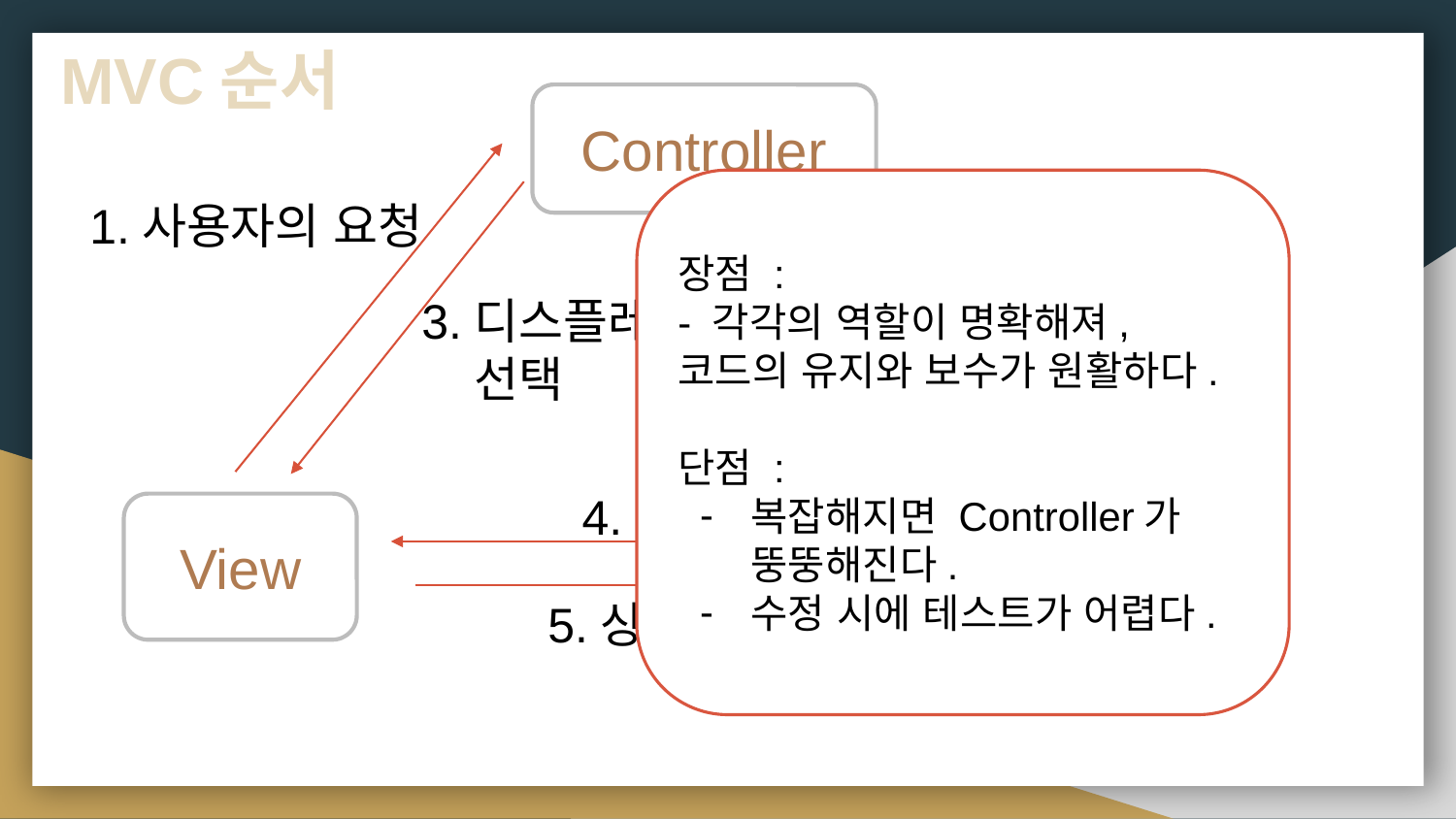

MVC순서
Controller
장점 :
- 각각의 역할이 명확해져, 코드의 유지와 보수가 원활하다.

단점 :
복잡해지면 Controller가 뚱뚱해진다.
수정 시에 테스트가 어렵다.
1.사용자의 요청
2. 업데이트
3.디스플레이
   선택
4.상태 변경
Model
View
5.상태 정보 요청